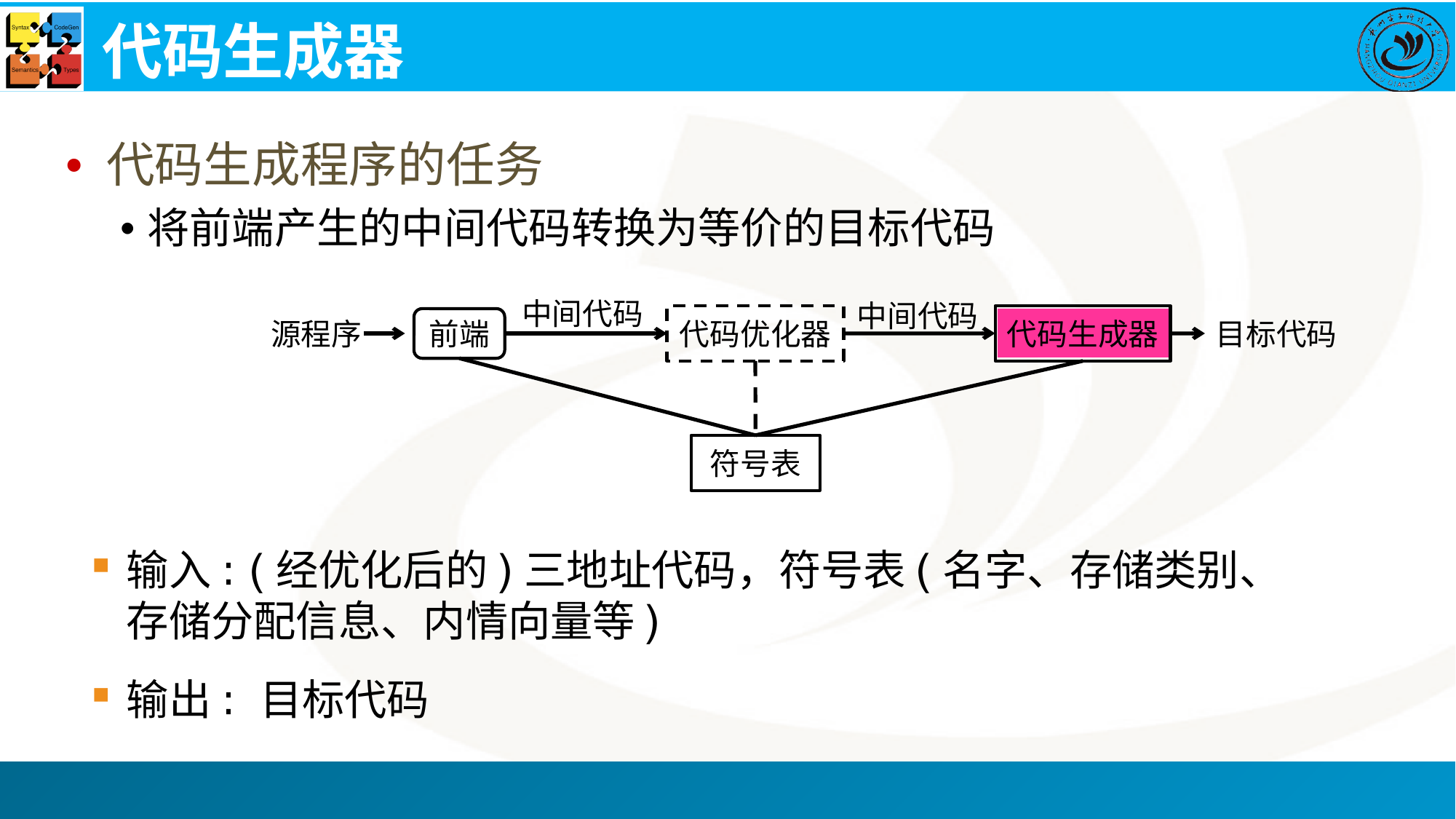

# 代码生成器
代码生成程序的任务
将前端产生的中间代码转换为等价的目标代码
中间代码
中间代码
代码生成器
代码优化器
前端

源程序
目标代码
符号表
输入: (经优化后的)三地址代码，符号表(名字、存储类别、存储分配信息、内情向量等)
输出: 目标代码
3